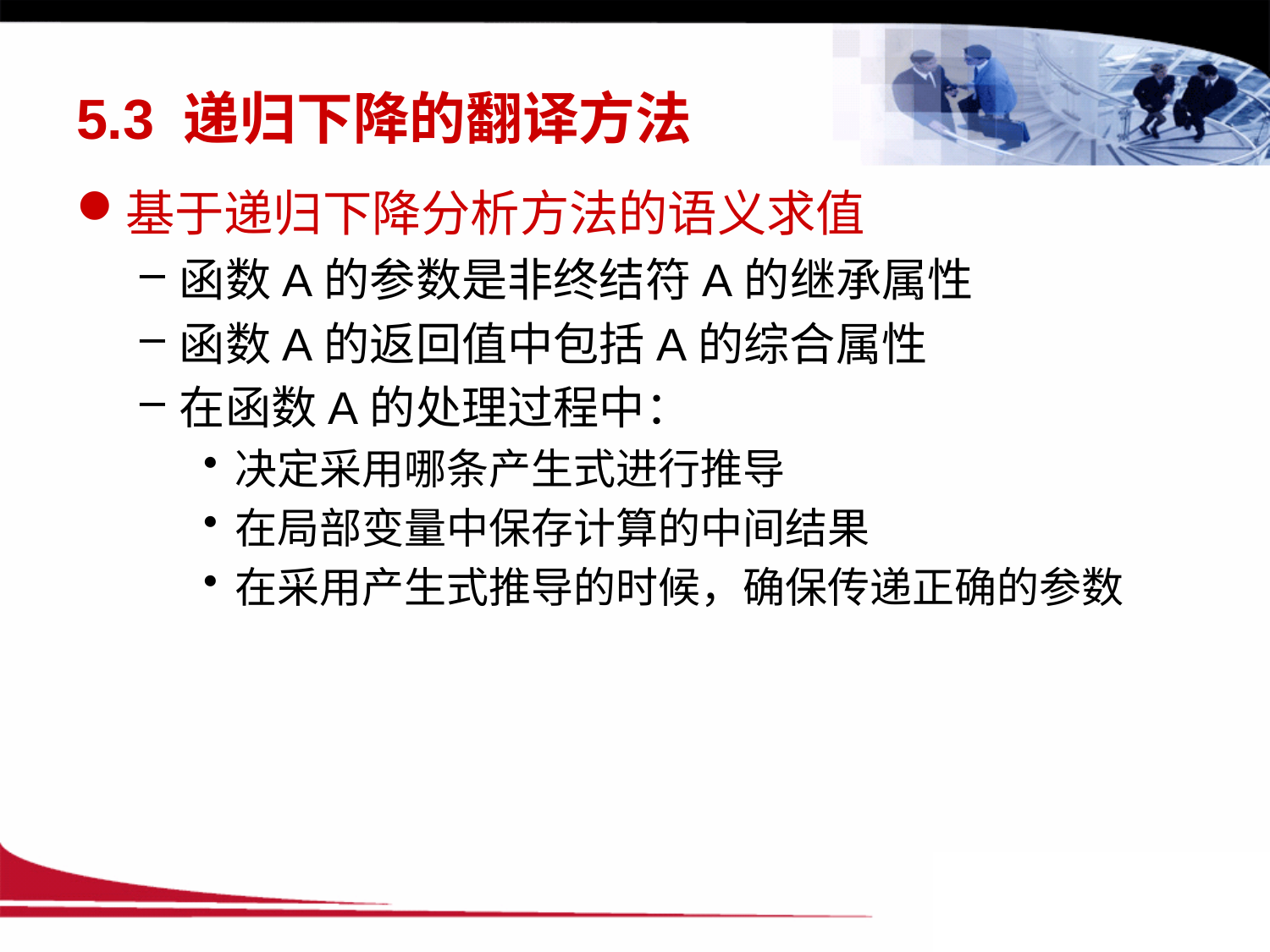

# 5.3 递归下降的翻译方法
基于递归下降分析方法的语义求值
函数A的参数是非终结符A的继承属性
函数A的返回值中包括A的综合属性
在函数A的处理过程中：
决定采用哪条产生式进行推导
在局部变量中保存计算的中间结果
在采用产生式推导的时候，确保传递正确的参数